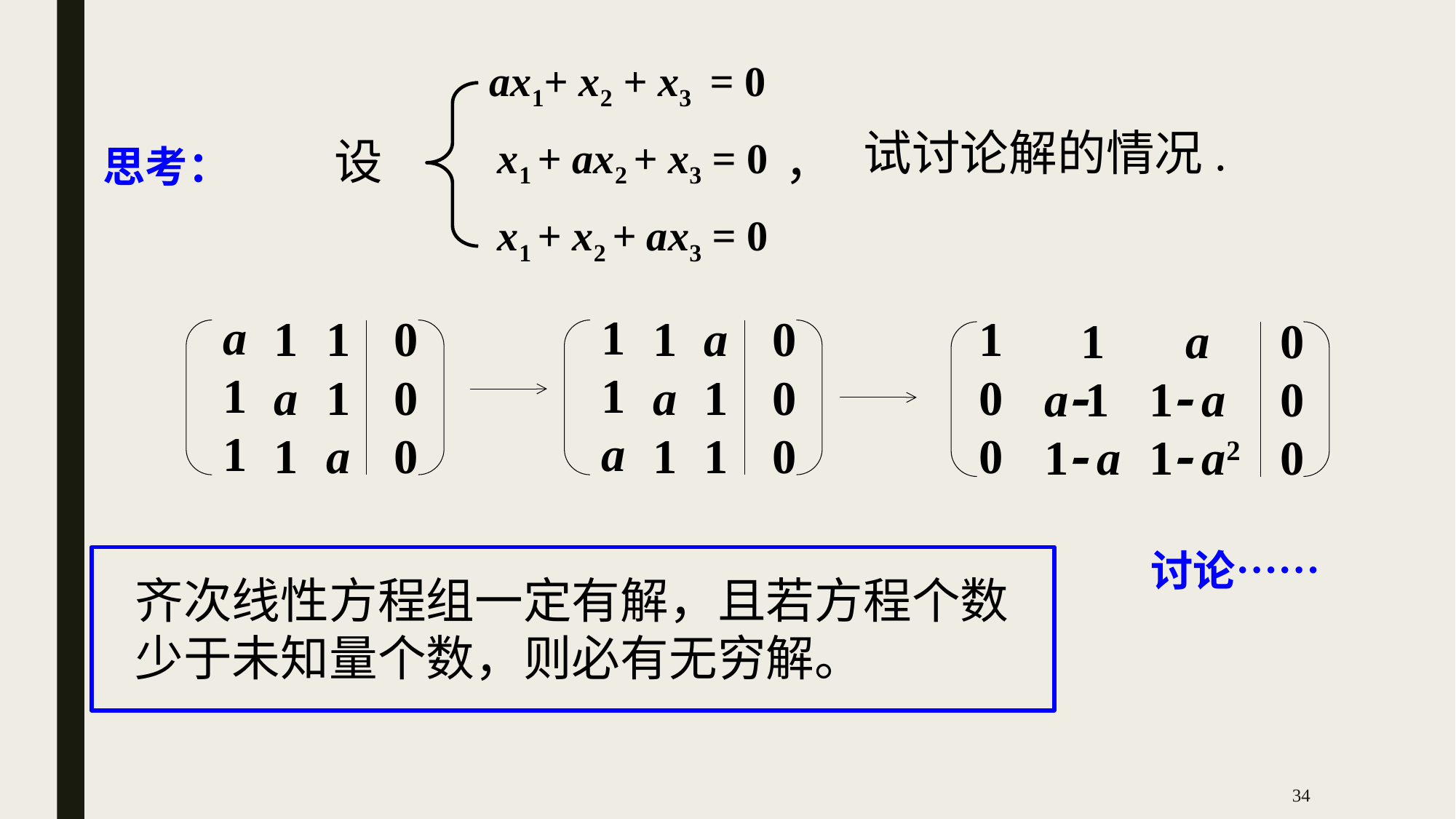

ax1+ x2 + x3   = 0

试讨论解的情况.
设                                     ，
x1 + ax2 + x3 = 0
思考：
x1 + x2 + ax3 = 0
a
1
1
1
1
a

1
a
1
1
1
a
0
0
0
1
a
1
a
1
1
0
0
0
1
0
0
   1
a−1
1− a

   a
1− a
1− a2
0
0
0

讨论……

齐次线性方程组一定有解，且若方程个数
少于未知量个数，则必有无穷解。
34